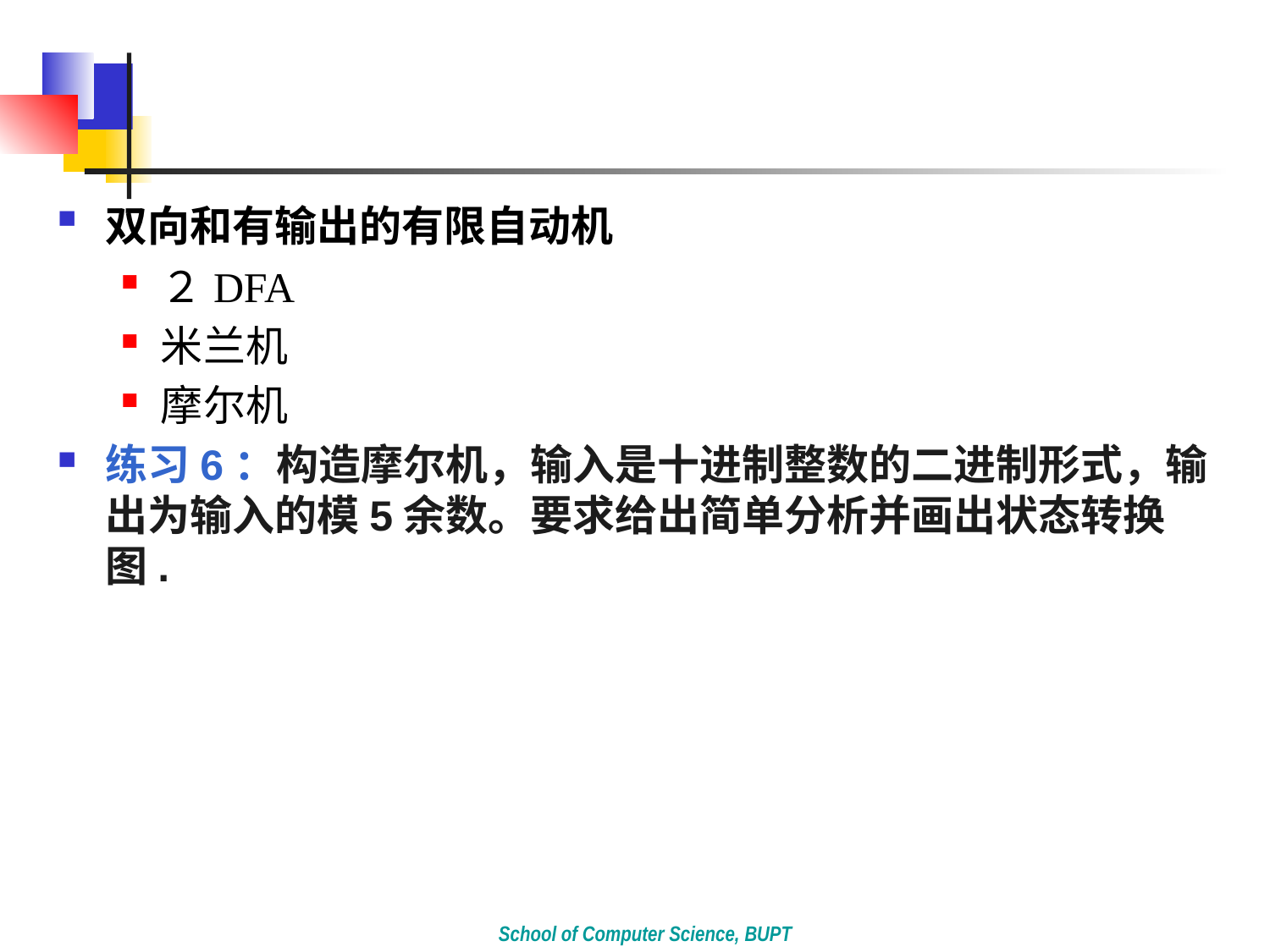

#
双向和有输出的有限自动机
２DFA
米兰机
摩尔机
练习6：构造摩尔机，输入是十进制整数的二进制形式，输出为输入的模5余数。要求给出简单分析并画出状态转换图.

School of Computer Science, BUPT
27